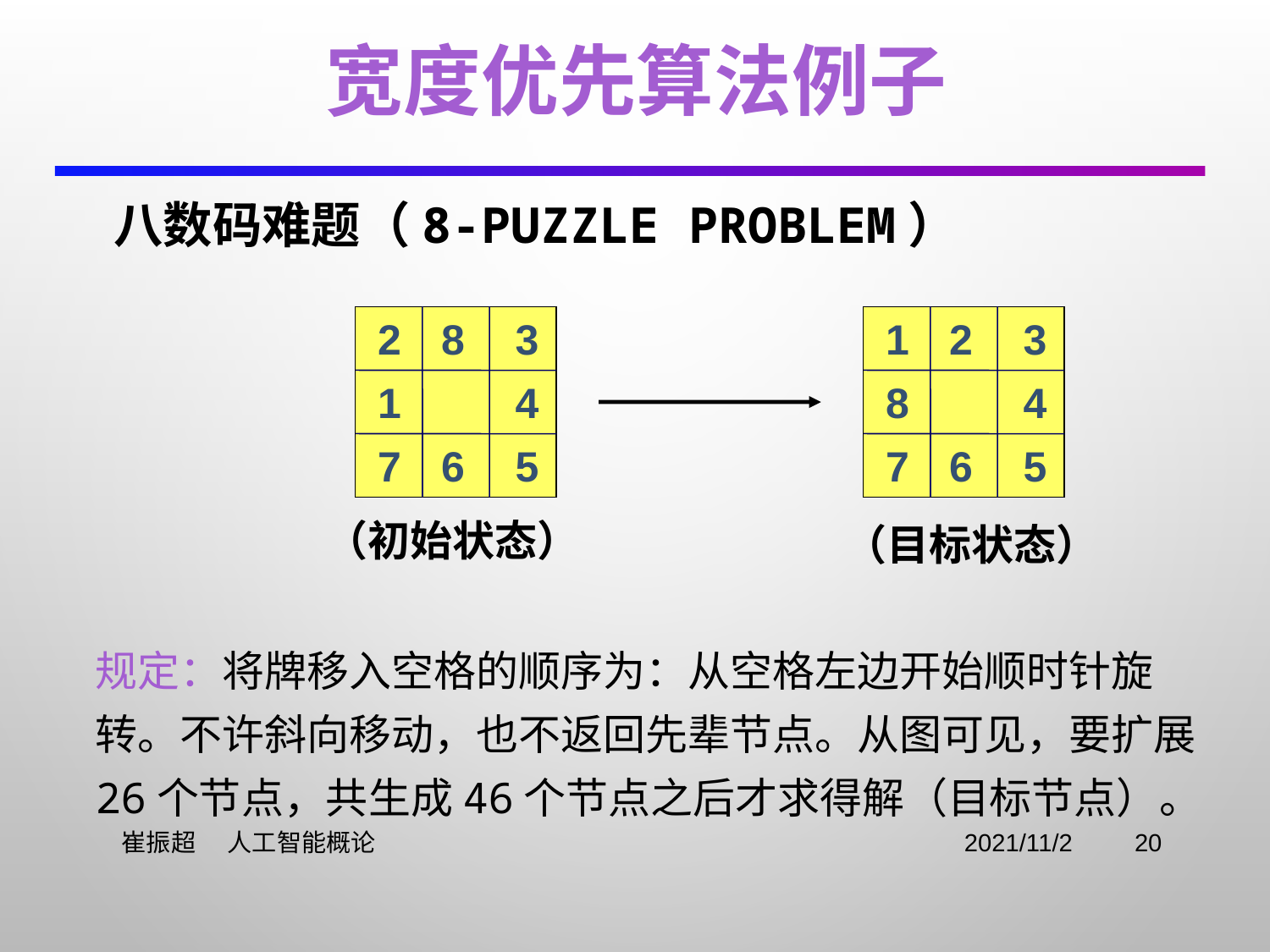

宽度优先算法例子
八数码难题（8-puzzle problem）

2
8
3
1
4
7
6
5

1
2
3
8
4
7
6
5

（目标状态）
（初始状态）
规定：将牌移入空格的顺序为：从空格左边开始顺时针旋转。不许斜向移动，也不返回先辈节点。从图可见，要扩展26个节点，共生成46个节点之后才求得解（目标节点）。
 崔振超    人工智能概论
2021/11/2
20